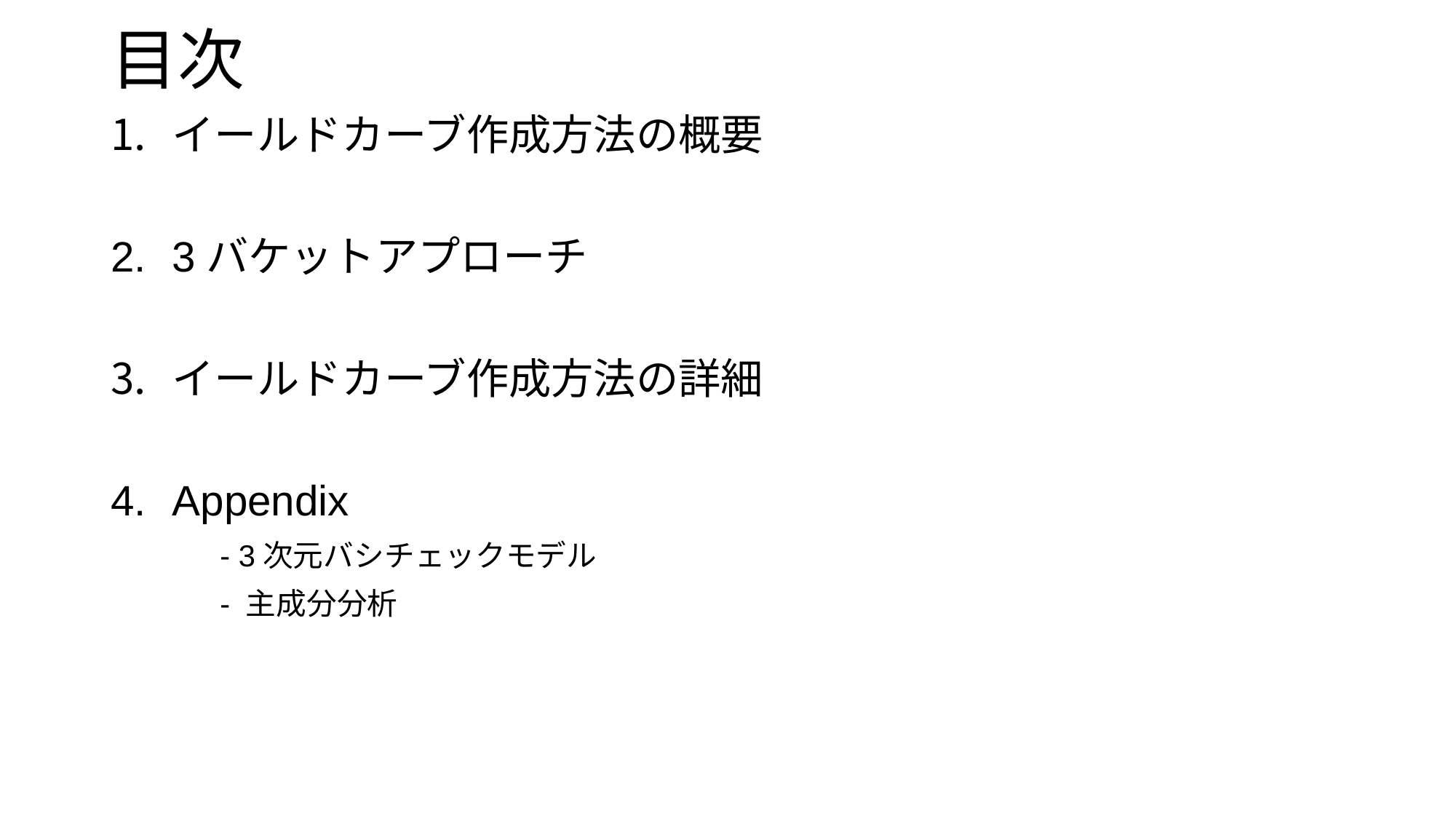

# 目次
イールドカーブ作成方法の概要

3バケットアプローチ

イールドカーブ作成方法の詳細

Appendix
	- 3次元バシチェックモデル
	- 主成分分析